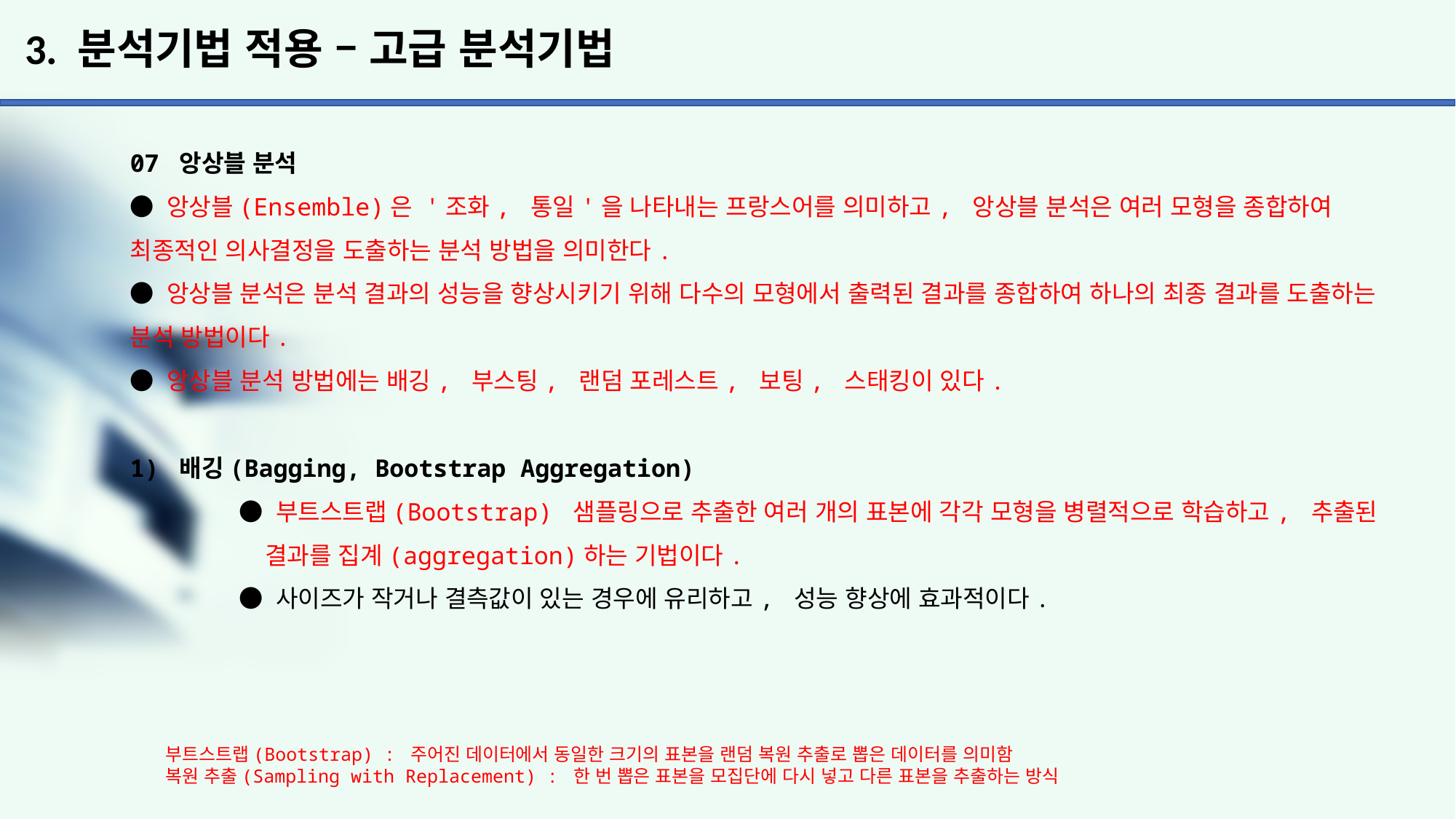

# 3. 분석기법 적용 – 고급 분석기법
07 앙상블 분석
● 앙상블(Ensemble)은 '조화, 통일'을 나타내는 프랑스어를 의미하고, 앙상블 분석은 여러 모형을 종합하여
최종적인 의사결정을 도출하는 분석 방법을 의미한다.
● 앙상블 분석은 분석 결과의 성능을 향상시키기 위해 다수의 모형에서 출력된 결과를 종합하여 하나의 최종 결과를 도출하는 분석 방법이다.
● 앙상블 분석 방법에는 배깅, 부스팅, 랜덤 포레스트, 보팅, 스태킹이 있다.

1) 배깅(Bagging, Bootstrap Aggregation)
	● 부트스트랩(Bootstrap) 샘플링으로 추출한 여러 개의 표본에 각각 모형을 병렬적으로 학습하고, 추출된
	   결과를 집계(aggregation)하는 기법이다.
	● 사이즈가 작거나 결측값이 있는 경우에 유리하고, 성능 향상에 효과적이다.
부트스트랩(Bootstrap) : 주어진 데이터에서 동일한 크기의 표본을 랜덤 복원 추출로 뽑은 데이터를 의미함
복원 추출(Sampling with Replacement) : 한 번 뽑은 표본을 모집단에 다시 넣고 다른 표본을 추출하는 방식